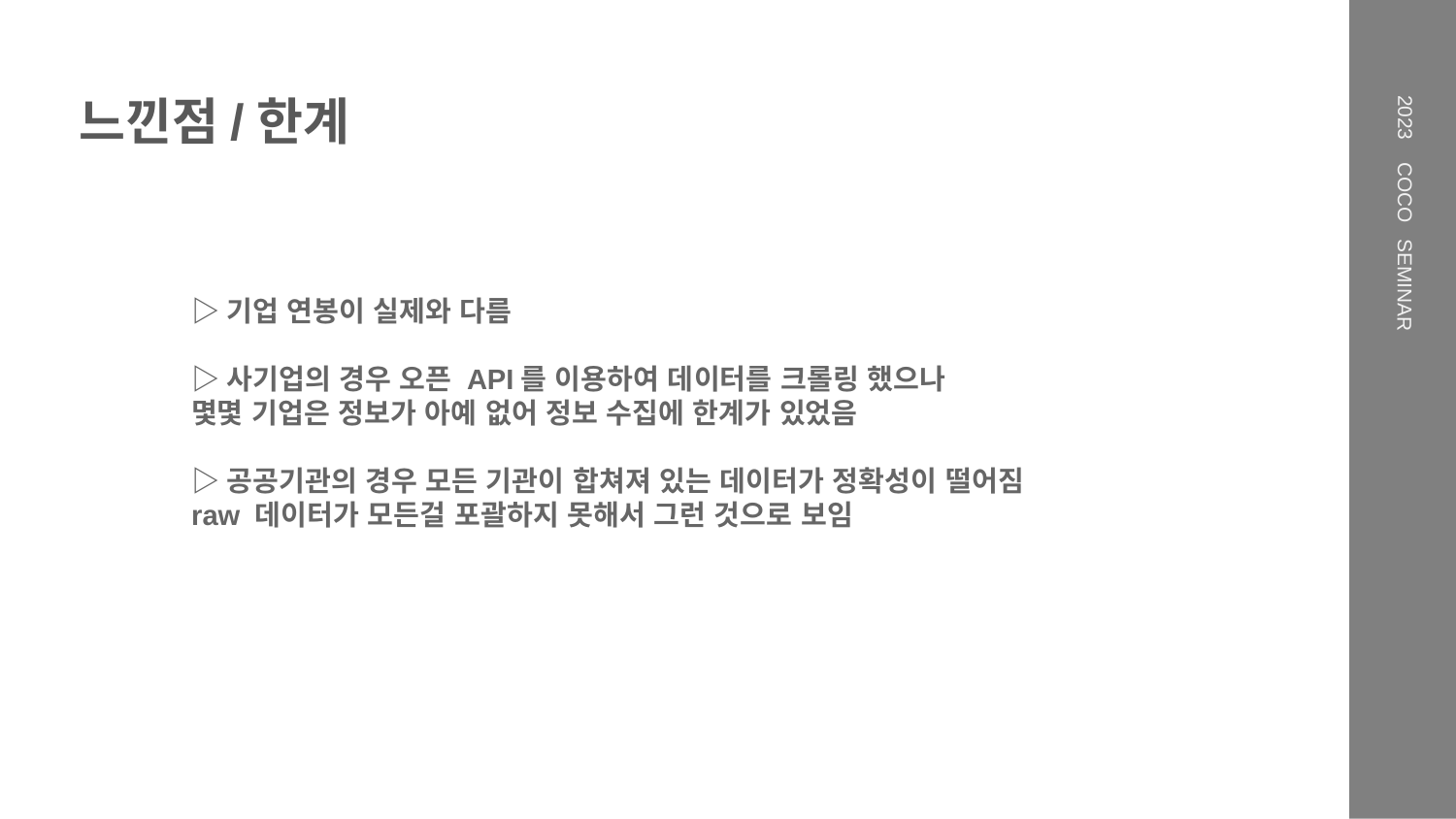

느낀점/한계
▷기업 연봉이 실제와 다름

▷사기업의 경우 오픈 API를 이용하여 데이터를 크롤링 했으나
몇몇 기업은 정보가 아예 없어 정보 수집에 한계가 있었음

▷공공기관의 경우 모든 기관이 합쳐져 있는 데이터가 정확성이 떨어짐
raw 데이터가 모든걸 포괄하지 못해서 그런 것으로 보임
2023    COCO   SEMINAR